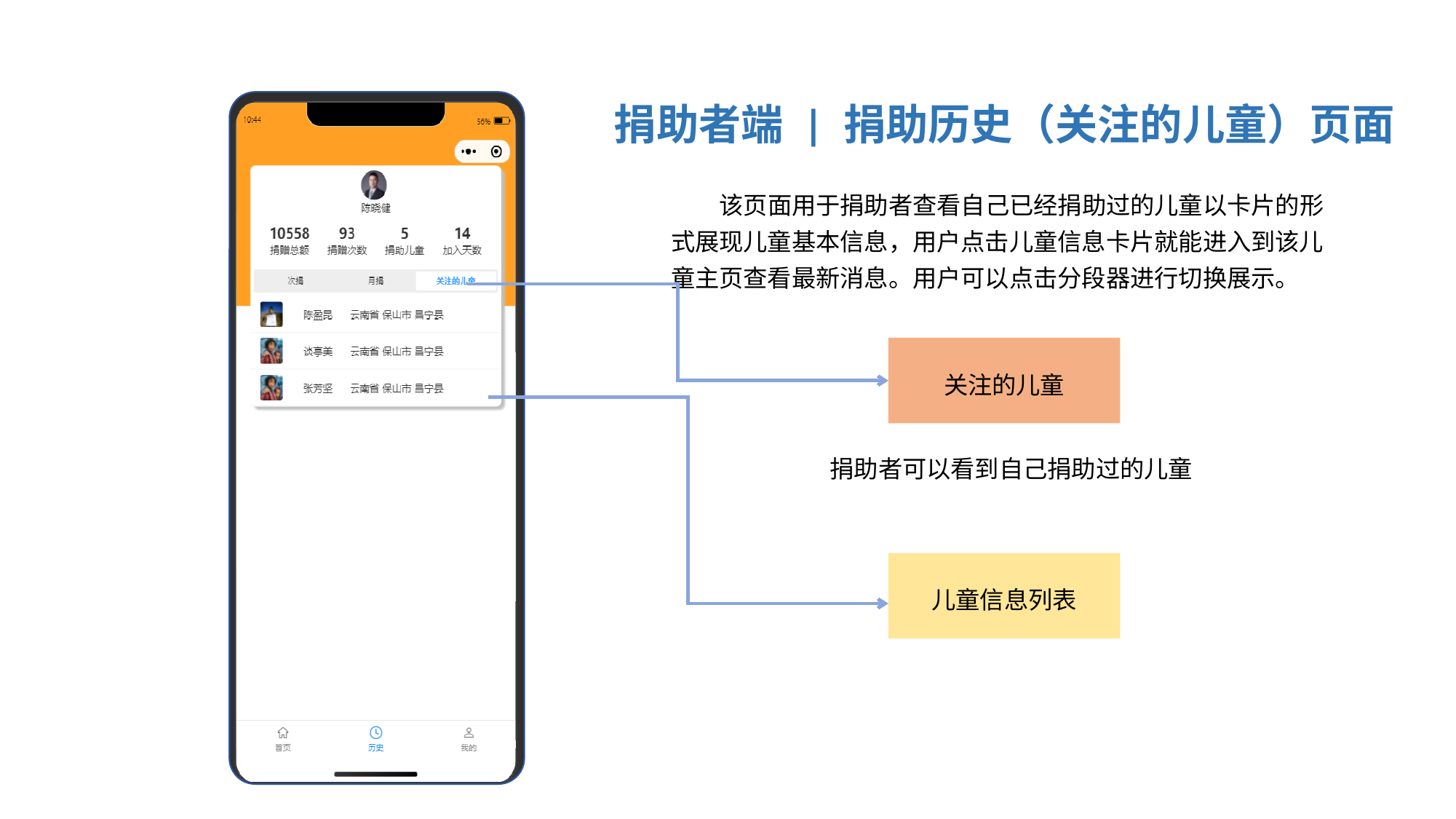

捐助者端 | 捐助历史（关注的儿童）页面
该页面用于捐助者查看自己已经捐助过的儿童以卡片的形式展现儿童基本信息，用户点击儿童信息卡片就能进入到该儿童主页查看最新消息。用户可以点击分段器进行切换展示。
关注的儿童
捐助者可以看到自己捐助过的儿童
儿童信息列表